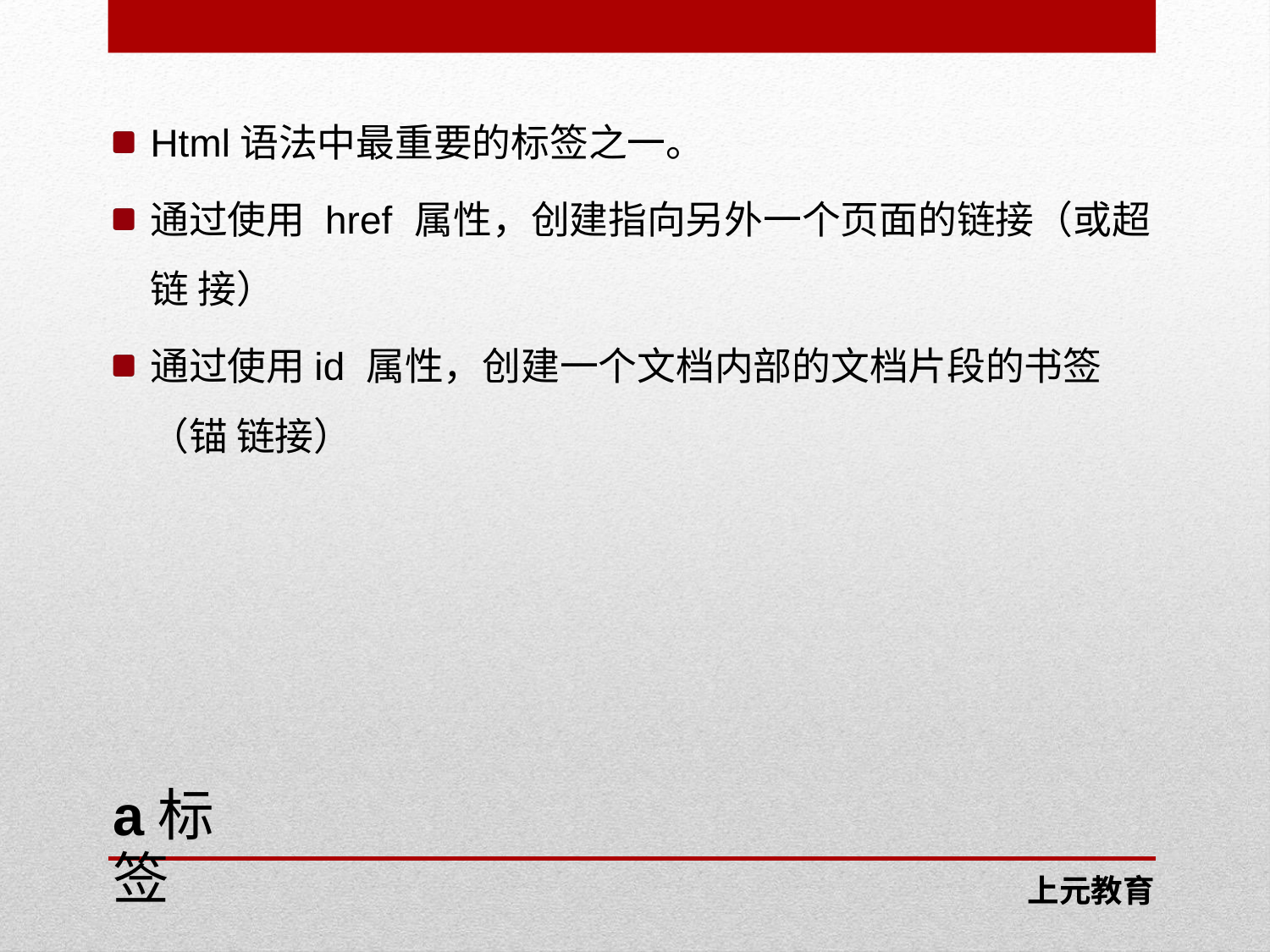

Html语法中最重要的标签之一。
通过使用 href 属性，创建指向另外一个页面的链接（或超链 接）
通过使用id 属性，创建一个文档内部的文档片段的书签（锚 链接）

a标签
             上元教育